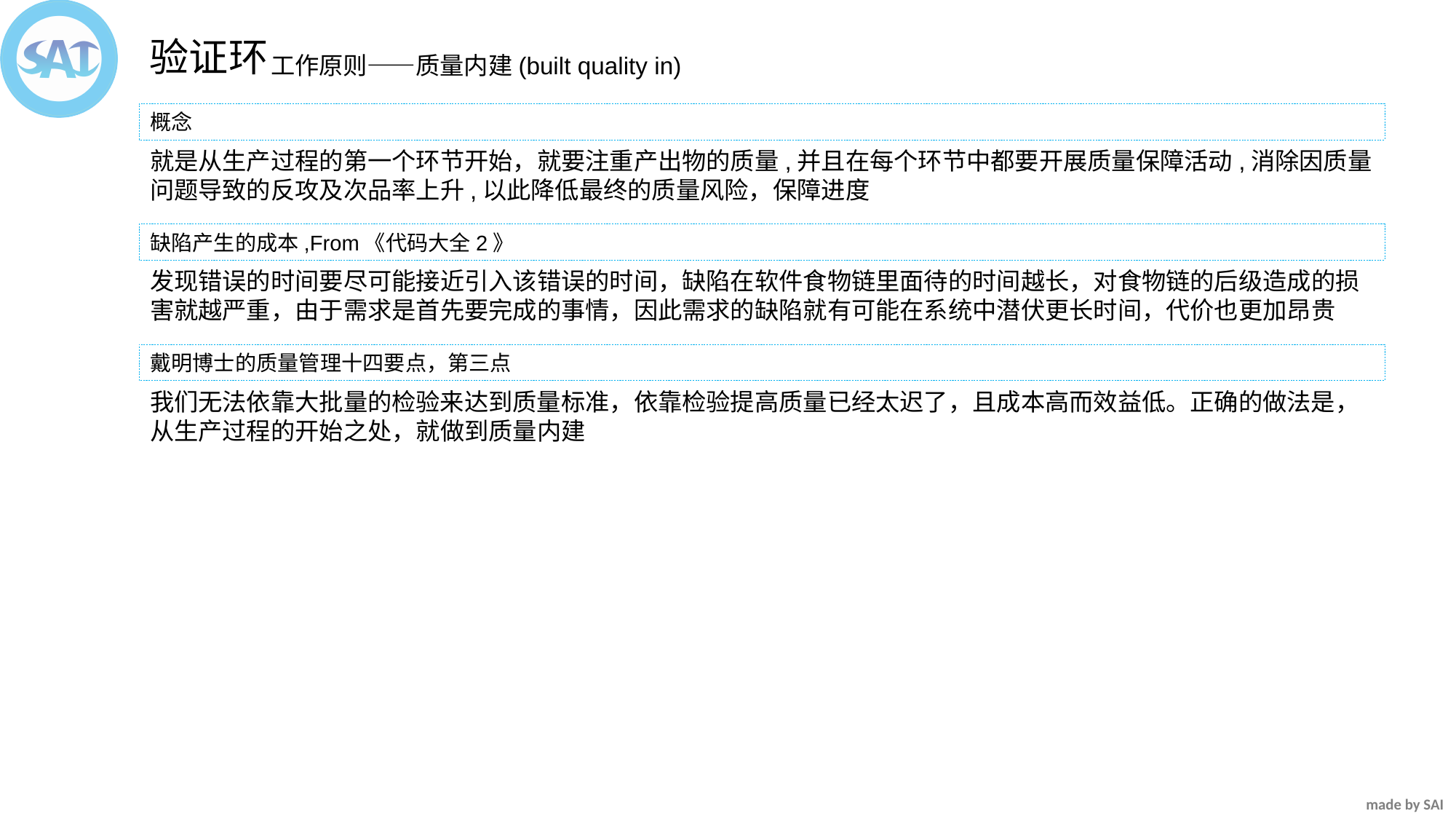

验证环
工作原则——质量内建(built quality in)
概念
就是从生产过程的第一个环节开始，就要注重产出物的质量,并且在每个环节中都要开展质量保障活动,消除因质量问题导致的反攻及次品率上升,以此降低最终的质量风险，保障进度
缺陷产生的成本,From《代码大全2》
发现错误的时间要尽可能接近引入该错误的时间，缺陷在软件食物链里面待的时间越长，对食物链的后级造成的损害就越严重，由于需求是首先要完成的事情，因此需求的缺陷就有可能在系统中潜伏更长时间，代价也更加昂贵
戴明博士的质量管理十四要点，第三点
我们无法依靠大批量的检验来达到质量标准，依靠检验提高质量已经太迟了，且成本高而效益低。正确的做法是，从生产过程的开始之处，就做到质量内建